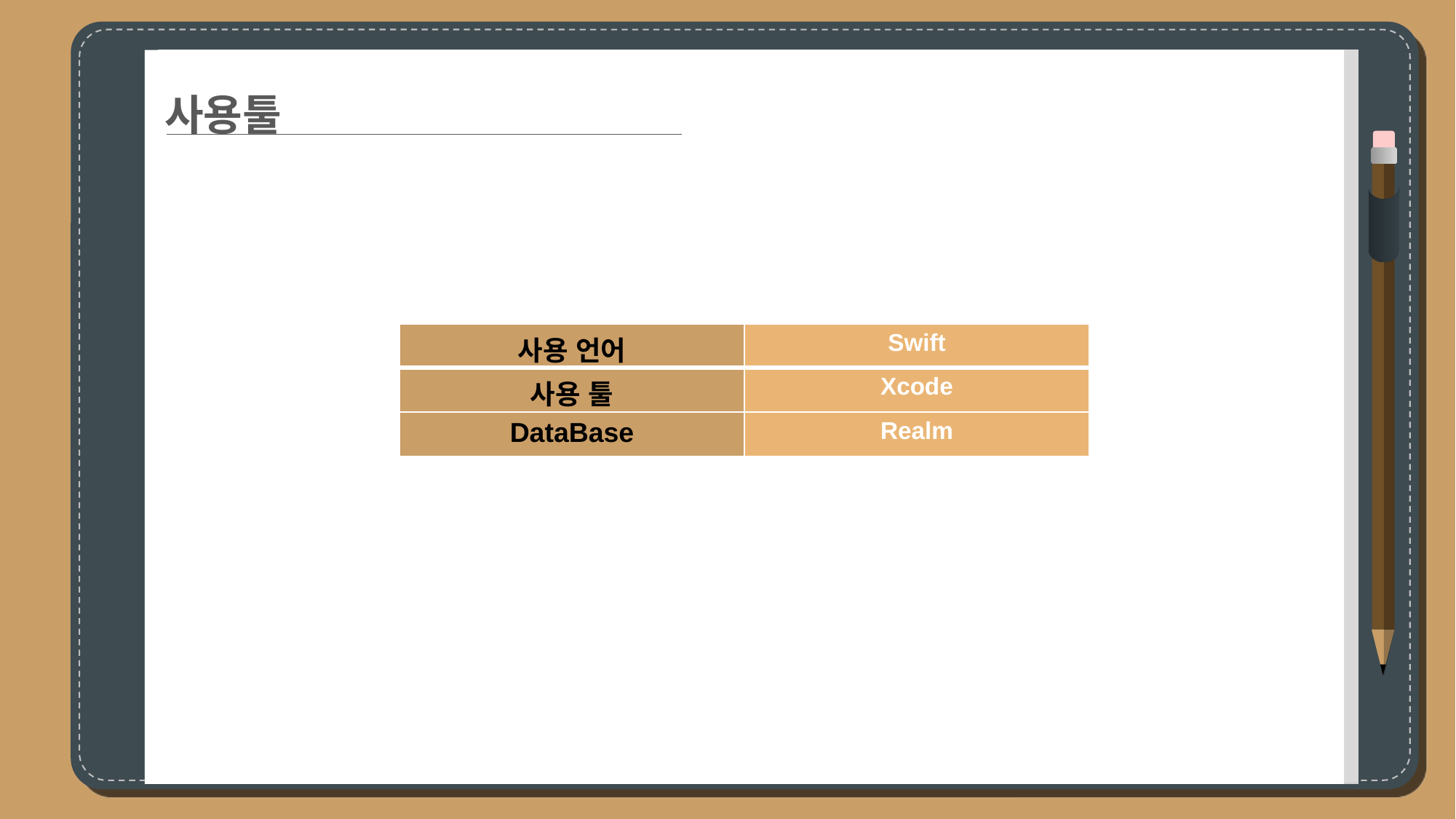

사용툴
| 사용 언어 | Swift |
| --- | --- |
| 사용 툴 | Xcode |
| DataBase | Realm |